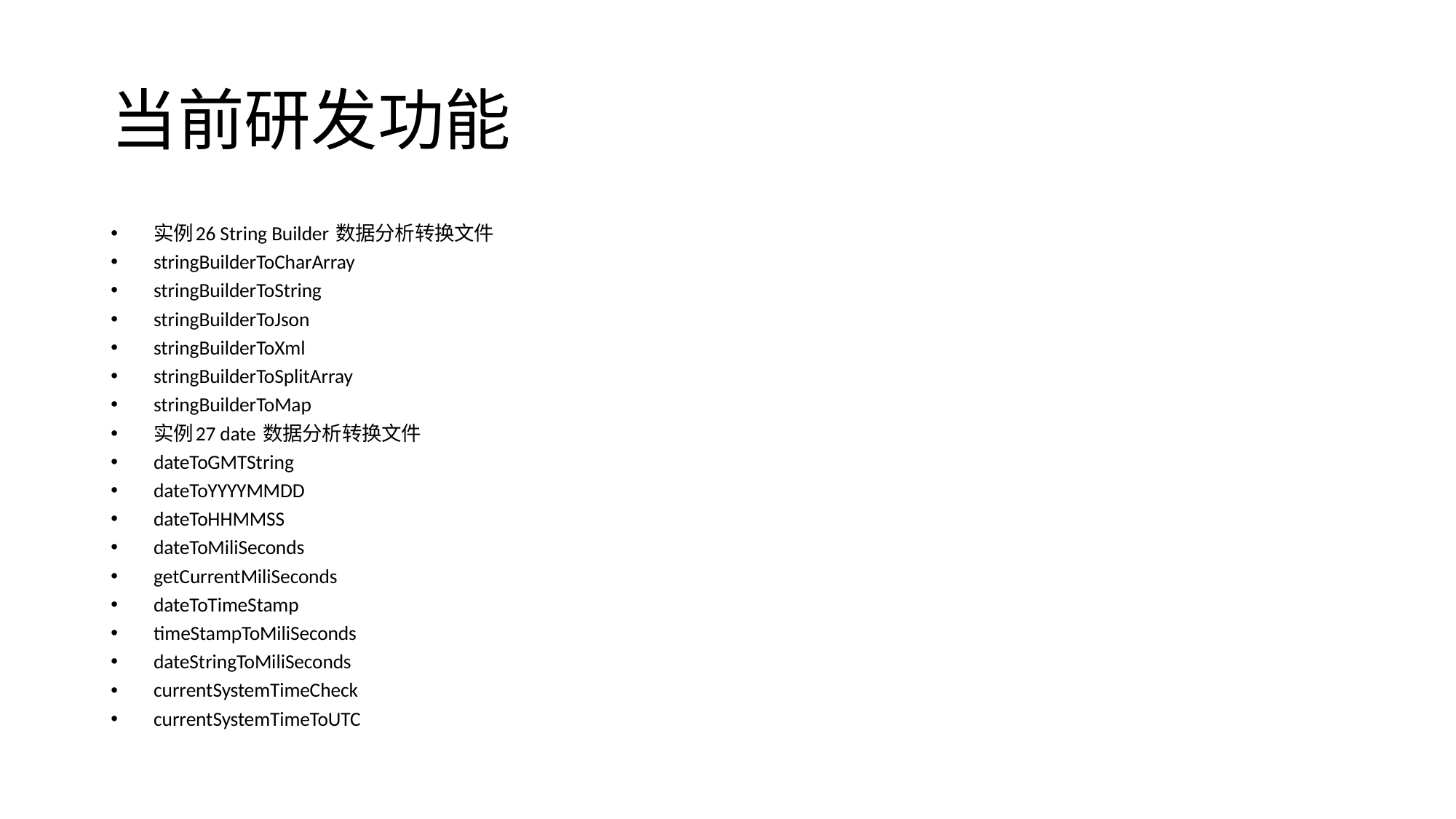

# 当前研发功能
实例26 String Builder 数据分析转换文件
stringBuilderToCharArray
stringBuilderToString
stringBuilderToJson
stringBuilderToXml
stringBuilderToSplitArray
stringBuilderToMap
实例27 date 数据分析转换文件
dateToGMTString
dateToYYYYMMDD
dateToHHMMSS
dateToMiliSeconds
getCurrentMiliSeconds
dateToTimeStamp
timeStampToMiliSeconds
dateStringToMiliSeconds
currentSystemTimeCheck
currentSystemTimeToUTC